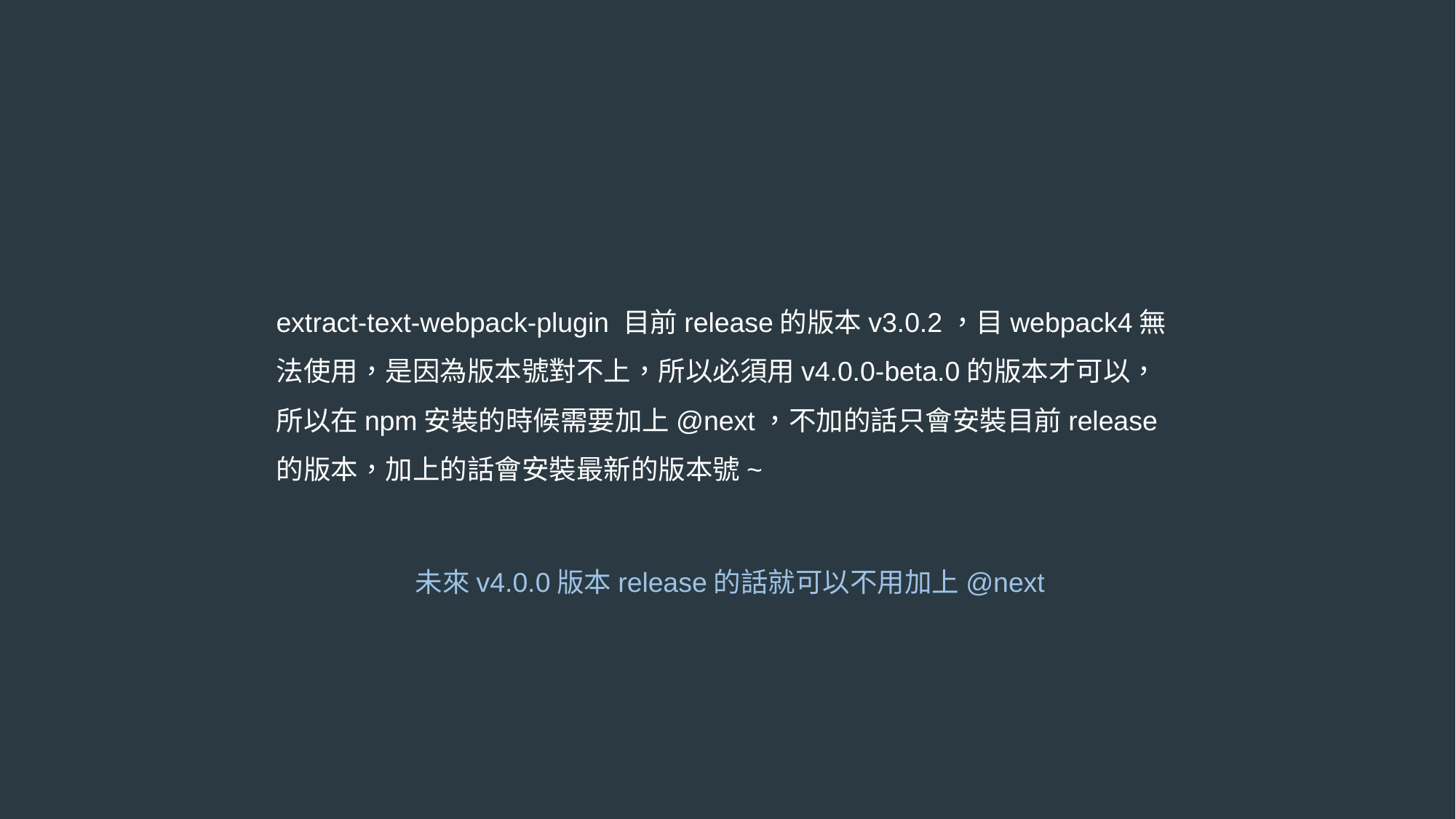

extract-text-webpack-plugin 目前release的版本v3.0.2，目webpack4無法使用，是因為版本號對不上，所以必須用v4.0.0-beta.0的版本才可以，所以在npm安裝的時候需要加上@next，不加的話只會安裝目前release的版本，加上的話會安裝最新的版本號~
未來v4.0.0版本release的話就可以不用加上@next